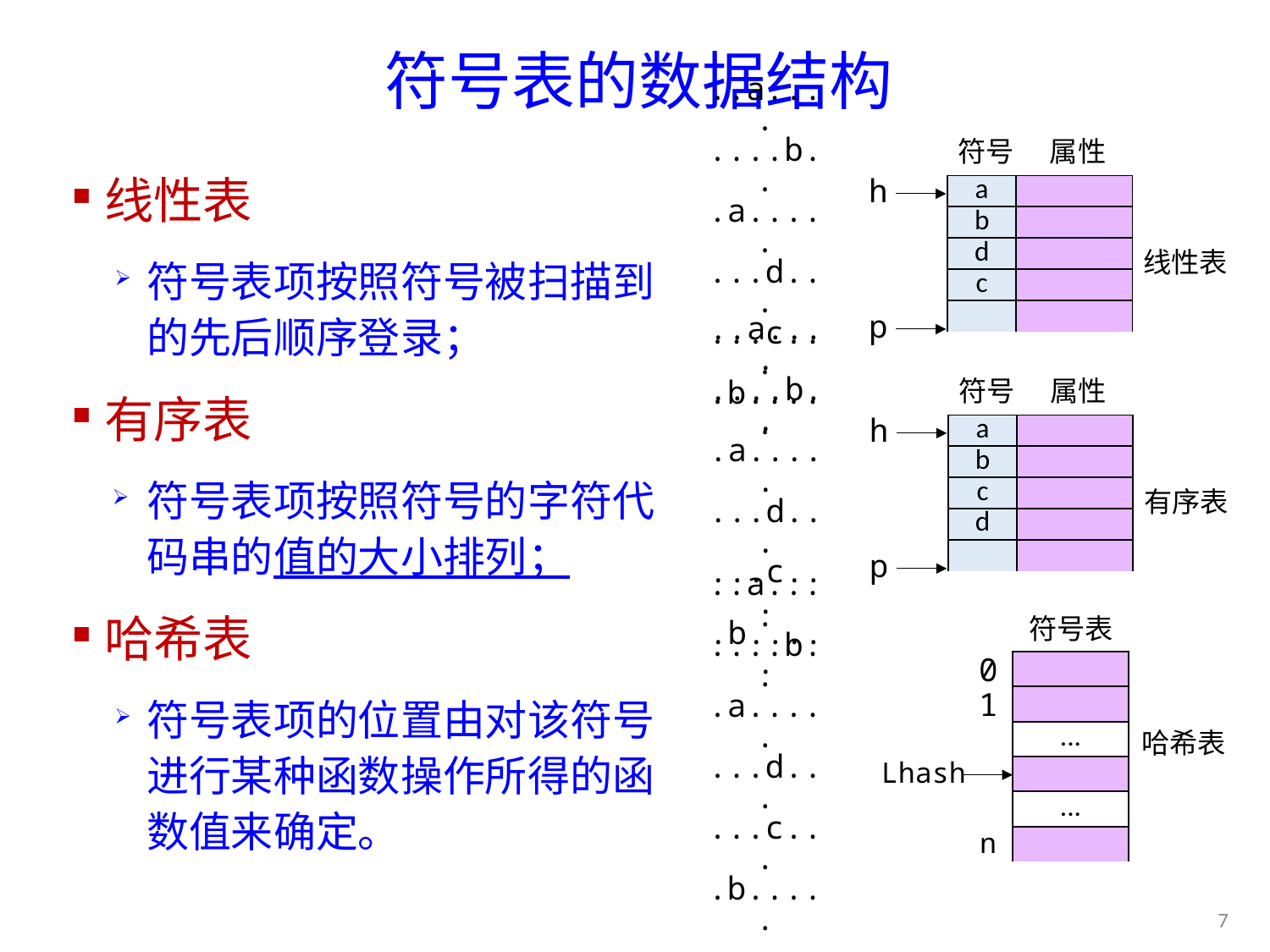

# 符号表的数据结构
符号
属性
..a....
....b..
.a.....
...d...
...c...
.b.....
h
线性表
p
线性表
符号表项按照符号被扫描到的先后顺序登录；
有序表
符号表项按照符号的字符代码串的值的大小排列；
哈希表
符号表项的位置由对该符号进行某种函数操作所得的函数值来确定。
| a |  |
| --- | --- |
| b |  |
| d |  |
| c |  |
|  |  |
符号
属性
..a....
....b..
.a.....
...d...
...c...
.b.....
h
有序表
p
| a |  |
| --- | --- |
| b |  |
| c |  |
| d |  |
|  |  |
符号表
0
..a....
....b..
.a.....
...d...
...c...
.b.....
1
哈希表
Lhash
n
|  |
| --- |
|  |
| ... |
|  |
| ... |
|  |
7